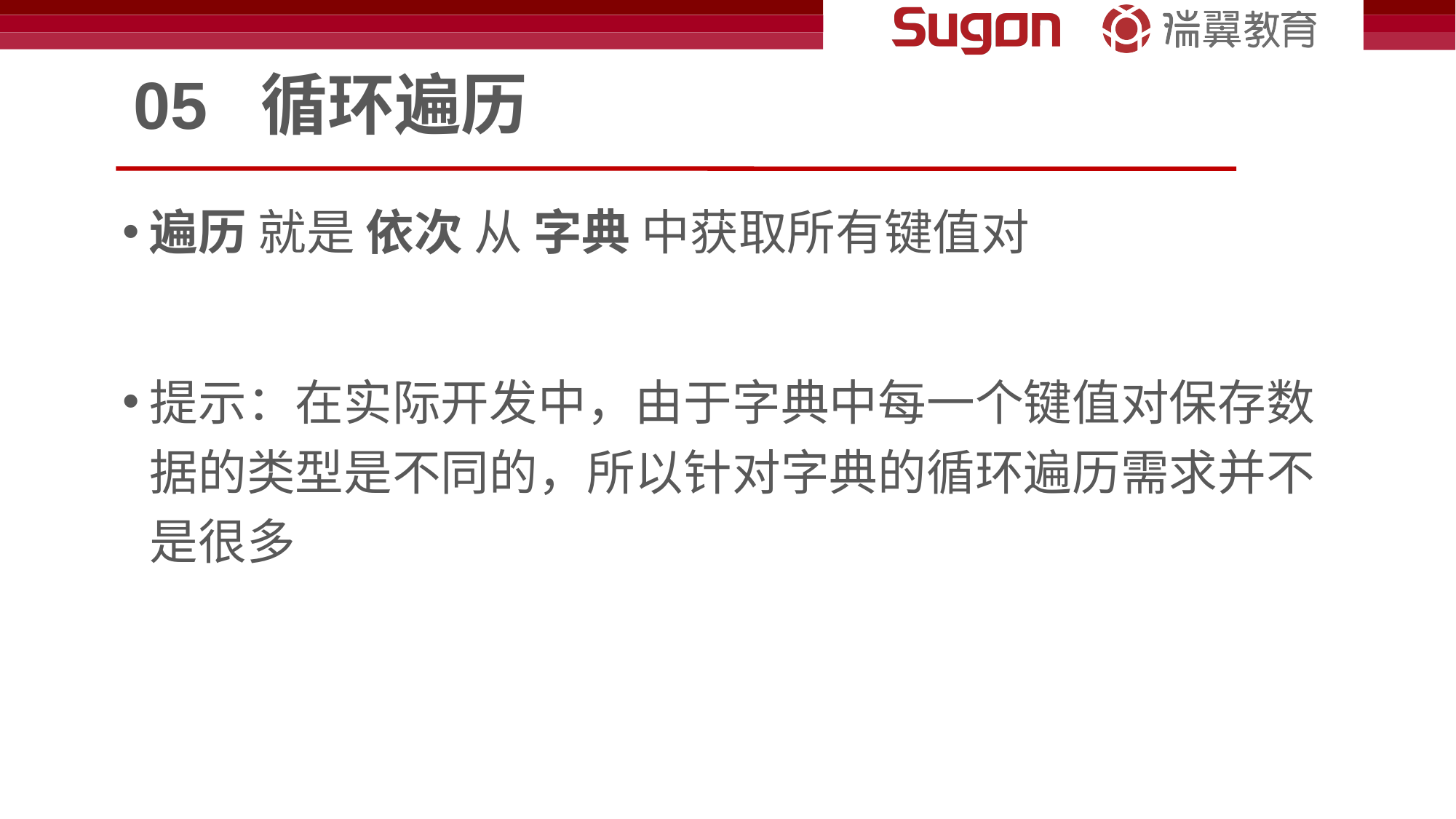

# 05  循环遍历
遍历 就是 依次 从 字典 中获取所有键值对

提示：在实际开发中，由于字典中每一个键值对保存数据的类型是不同的，所以针对字典的循环遍历需求并不是很多